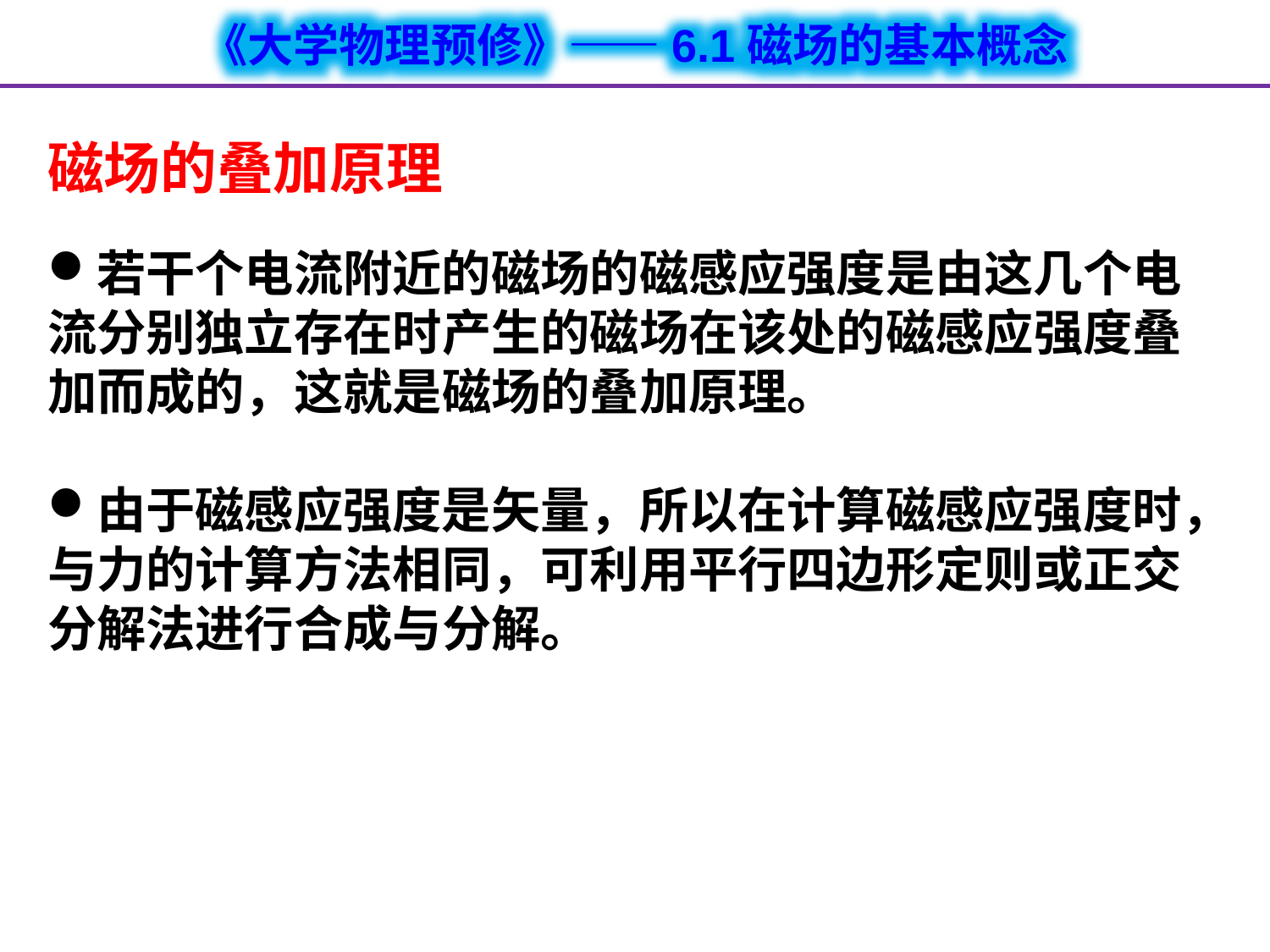

磁场的叠加原理
若干个电流附近的磁场的磁感应强度是由这几个电流分别独立存在时产生的磁场在该处的磁感应强度叠加而成的，这就是磁场的叠加原理。

由于磁感应强度是矢量，所以在计算磁感应强度时，与力的计算方法相同，可利用平行四边形定则或正交分解法进行合成与分解。
这些起电方式使物体（系）的电荷增加了吗？